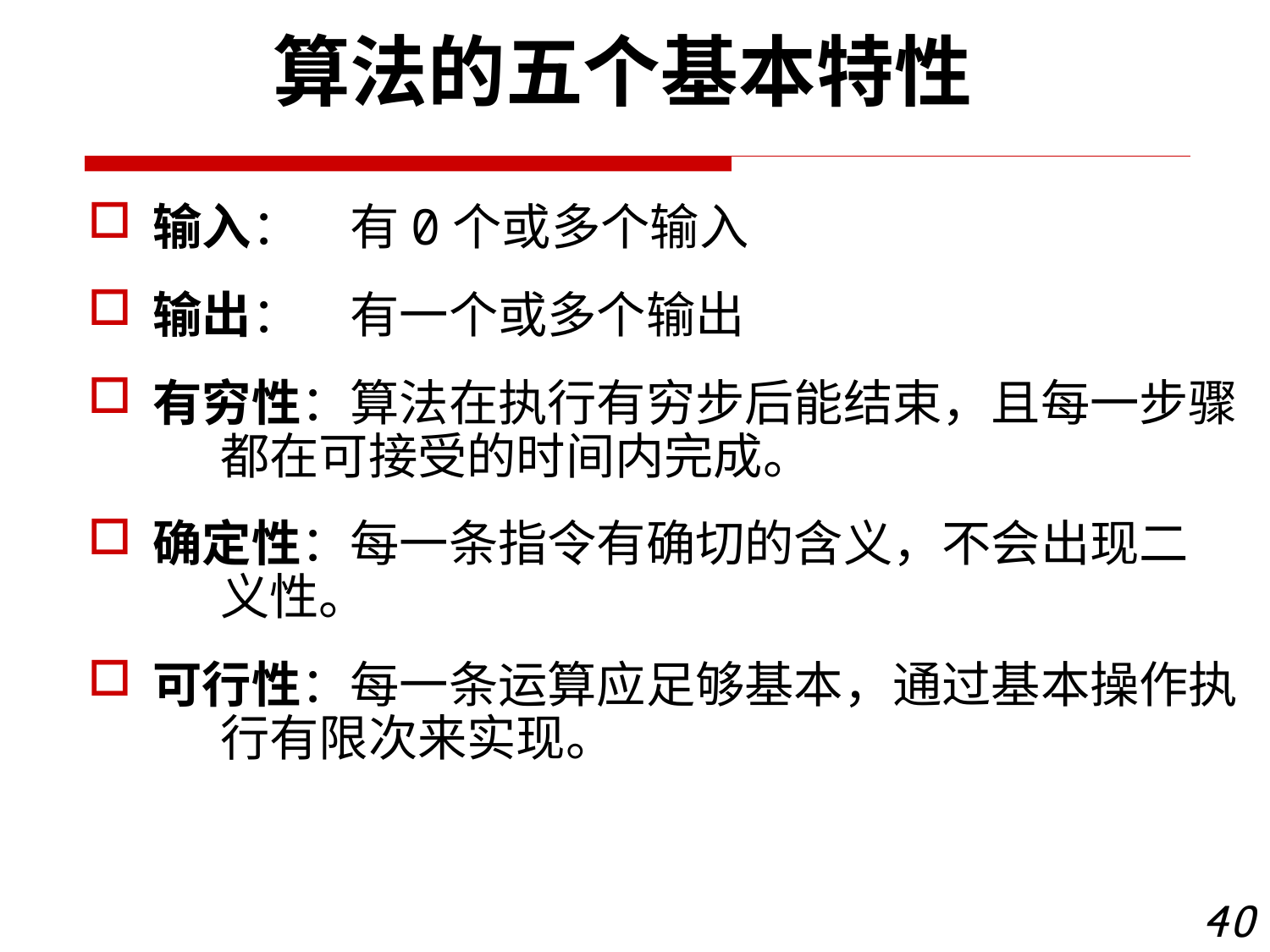

算法的五个基本特性
输入：　有0个或多个输入
输出：　有一个或多个输出
有穷性：算法在执行有穷步后能结束，且每一步骤
           都在可接受的时间内完成。
确定性：每一条指令有确切的含义，不会出现二
           义性。
可行性：每一条运算应足够基本，通过基本操作执
           行有限次来实现。
40